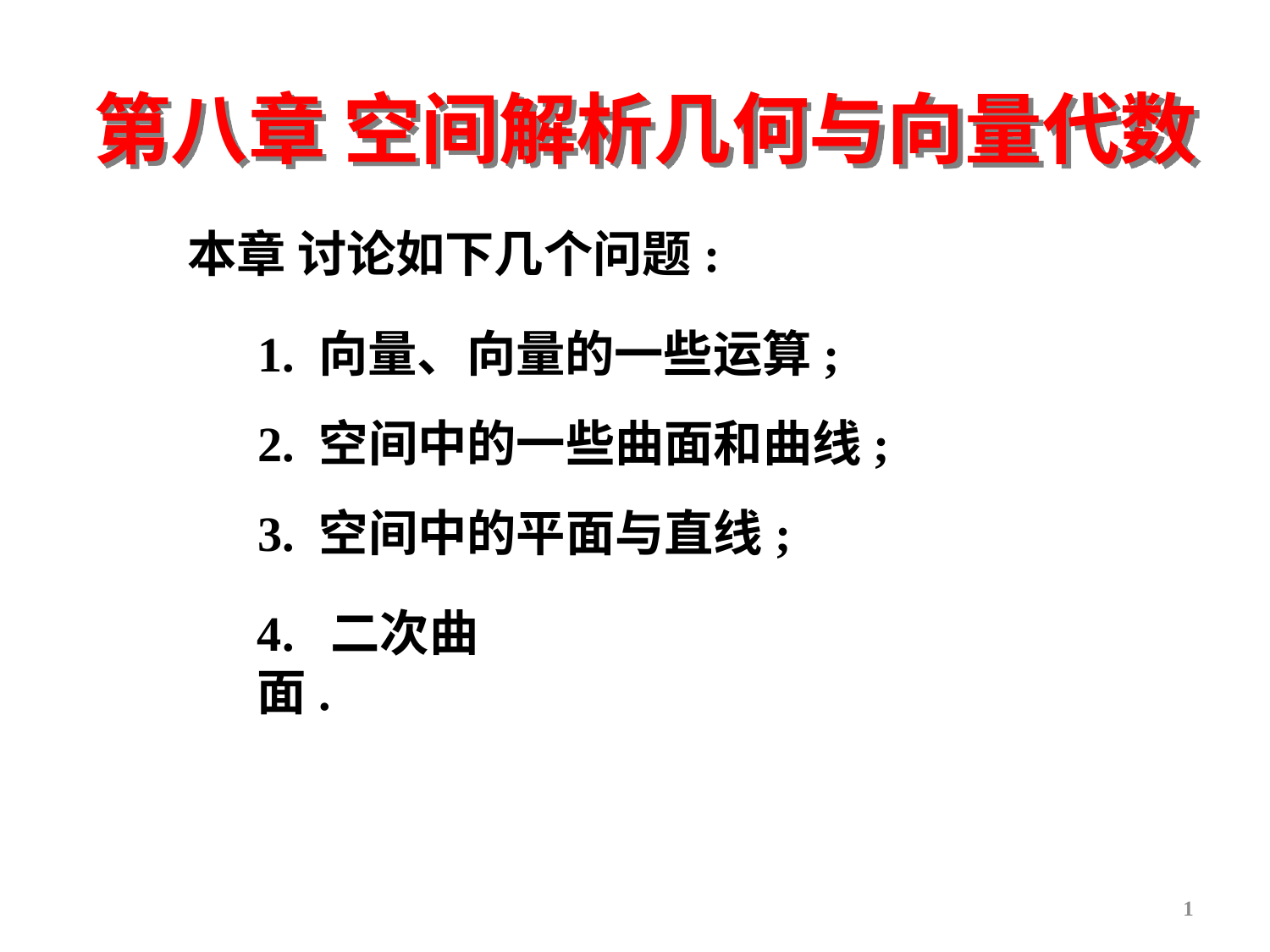

第八章 空间解析几何与向量代数
本章
讨论如下几个问题:
1. 向量、向量的一些运算;
2. 空间中的一些曲面和曲线;
3. 空间中的平面与直线;
4.  二次曲面.
1